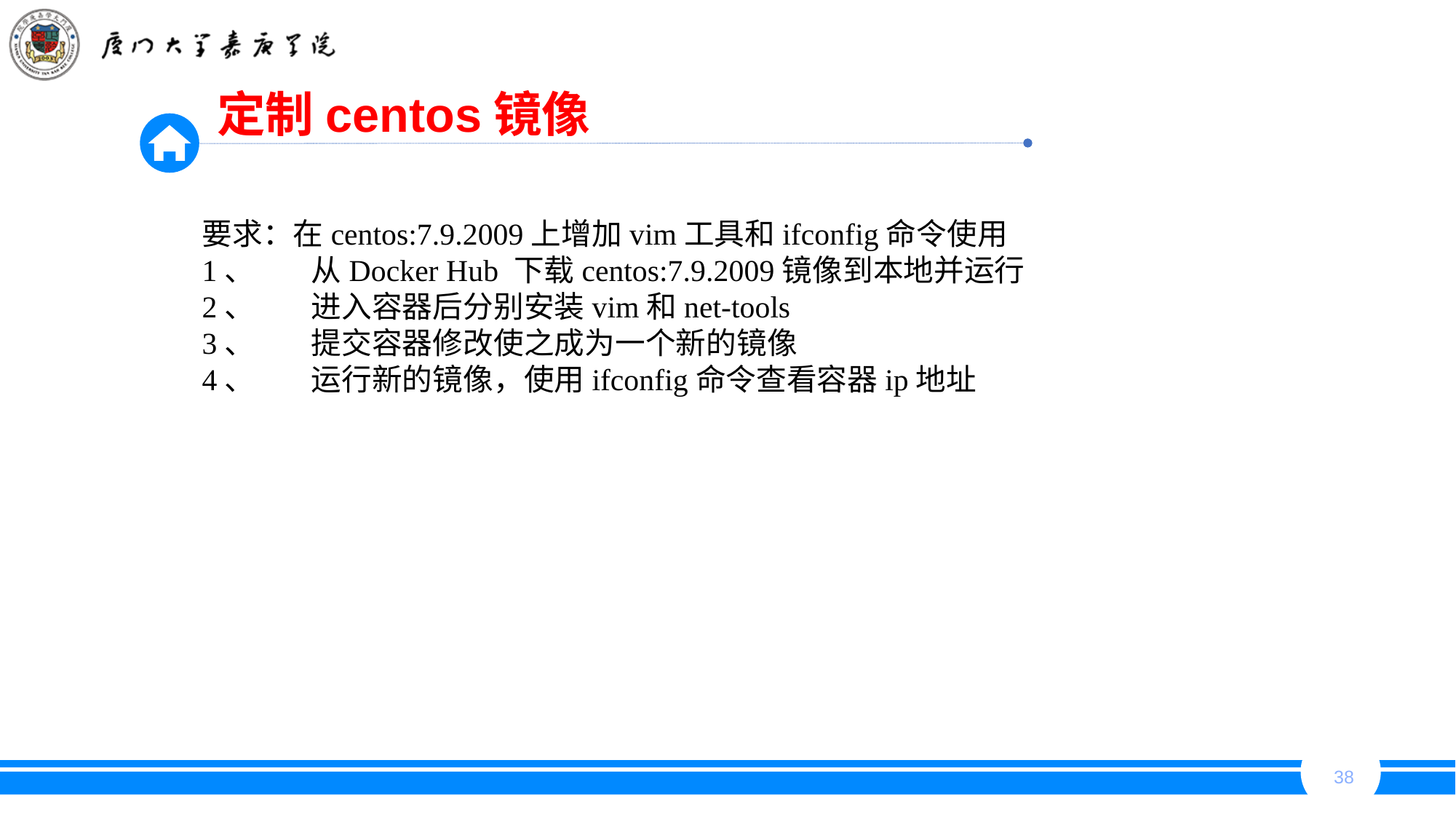

定制centos镜像
要求：在centos:7.9.2009上增加vim工具和ifconfig命令使用
1、	从Docker Hub 下载centos:7.9.2009镜像到本地并运行
2、	进入容器后分别安装vim和net-tools
3、	提交容器修改使之成为一个新的镜像
4、	运行新的镜像，使用ifconfig命令查看容器ip地址
38